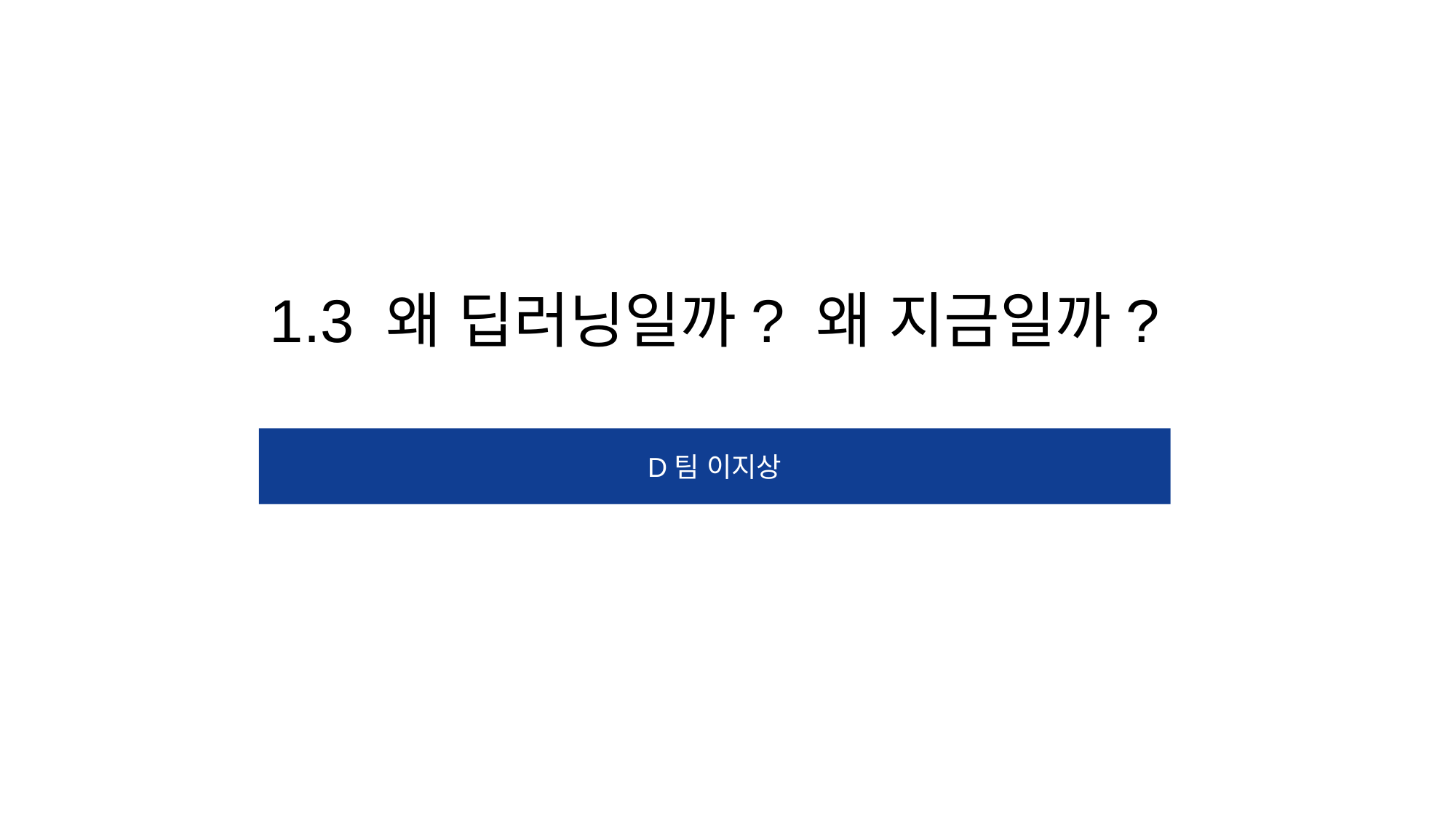

1.3 왜 딥러닝일까? 왜 지금일까?
D팀 이지상